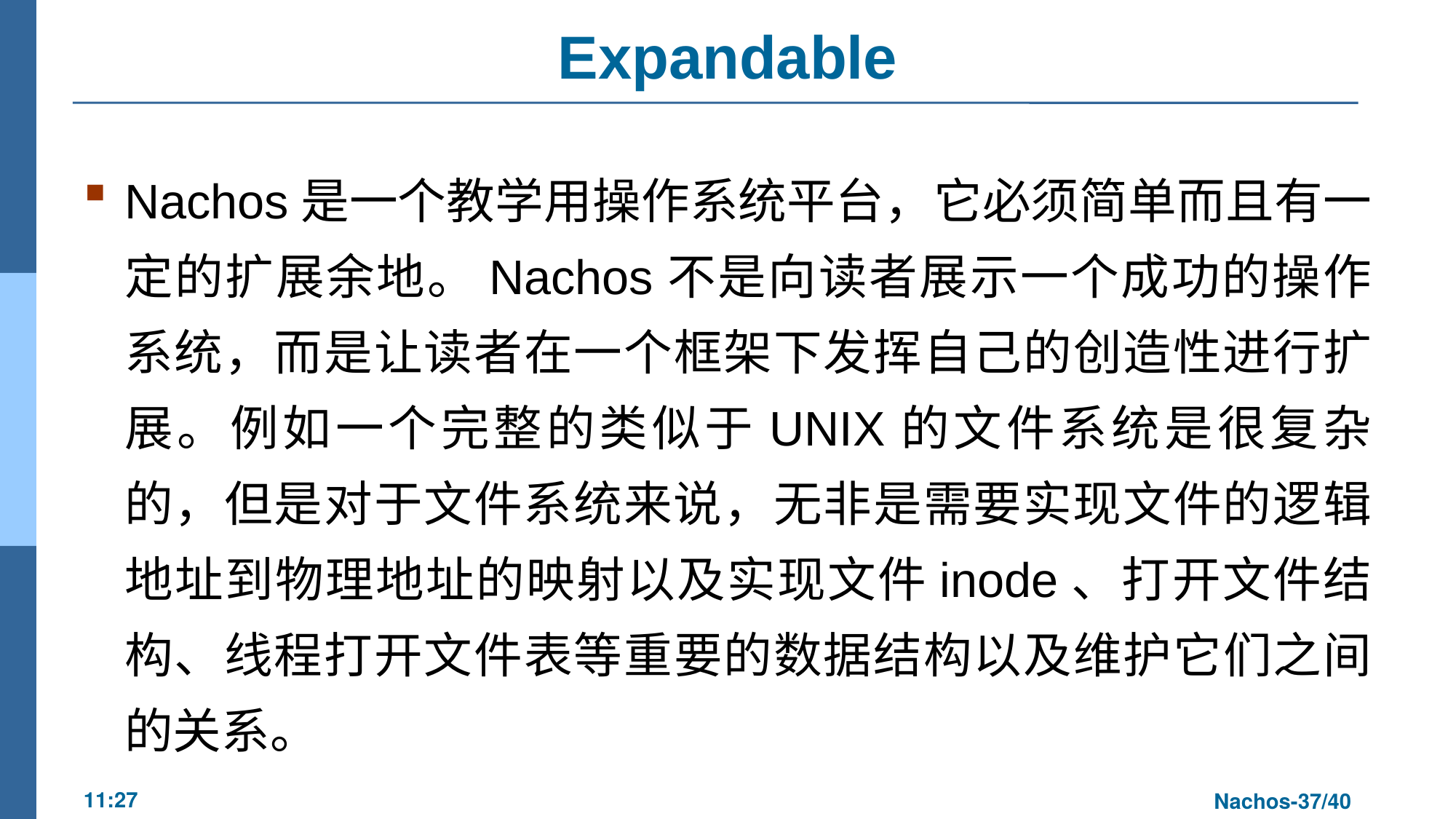

# Expandable
Nachos是一个教学用操作系统平台，它必须简单而且有一定的扩展余地。Nachos不是向读者展示一个成功的操作系统，而是让读者在一个框架下发挥自己的创造性进行扩展。例如一个完整的类似于UNIX的文件系统是很复杂的，但是对于文件系统来说，无非是需要实现文件的逻辑地址到物理地址的映射以及实现文件inode、打开文件结构、线程打开文件表等重要的数据结构以及维护它们之间的关系。